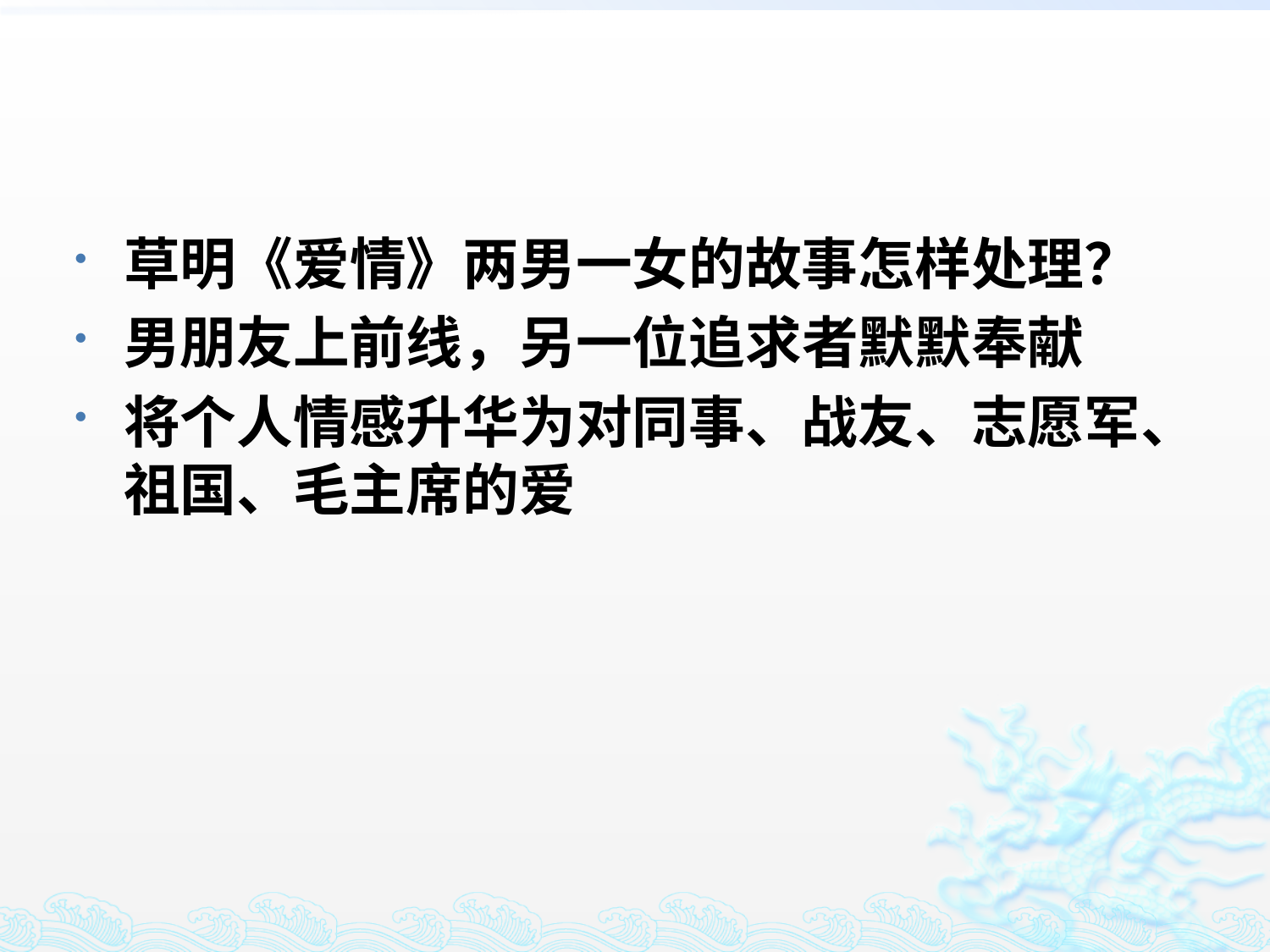

#
草明《爱情》两男一女的故事怎样处理？
男朋友上前线，另一位追求者默默奉献
将个人情感升华为对同事、战友、志愿军、祖国、毛主席的爱